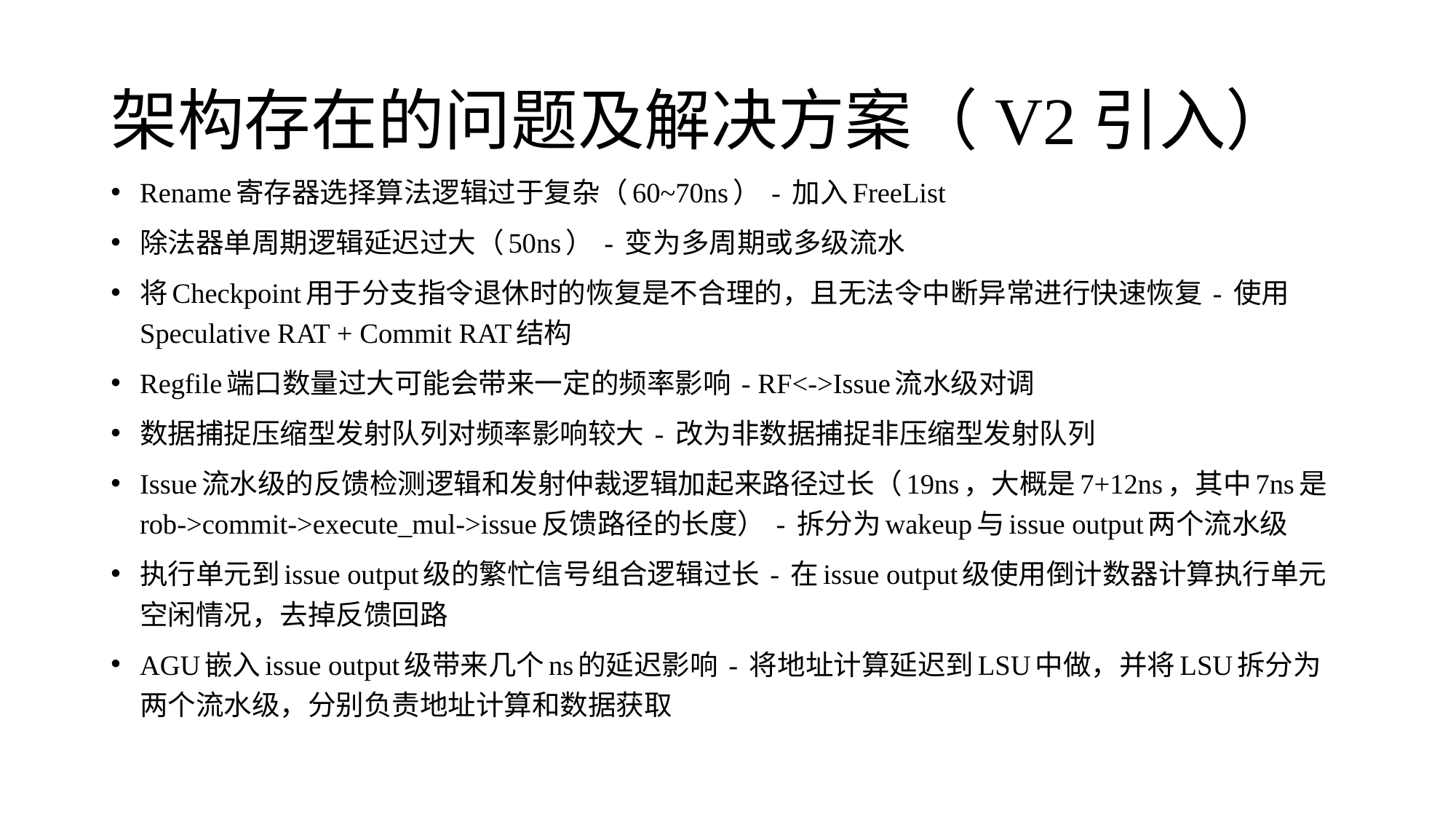

# 架构存在的问题及解决方案（V2引入）
Rename寄存器选择算法逻辑过于复杂（60~70ns） - 加入FreeList
除法器单周期逻辑延迟过大（50ns） - 变为多周期或多级流水
将Checkpoint用于分支指令退休时的恢复是不合理的，且无法令中断异常进行快速恢复 - 使用Speculative RAT + Commit RAT结构
Regfile端口数量过大可能会带来一定的频率影响 - RF<->Issue流水级对调
数据捕捉压缩型发射队列对频率影响较大 - 改为非数据捕捉非压缩型发射队列
Issue流水级的反馈检测逻辑和发射仲裁逻辑加起来路径过长（19ns，大概是7+12ns，其中7ns是rob->commit->execute_mul->issue反馈路径的长度） - 拆分为wakeup与issue output两个流水级
执行单元到issue output级的繁忙信号组合逻辑过长 - 在issue output级使用倒计数器计算执行单元空闲情况，去掉反馈回路
AGU嵌入issue output级带来几个ns的延迟影响 - 将地址计算延迟到LSU中做，并将LSU拆分为两个流水级，分别负责地址计算和数据获取